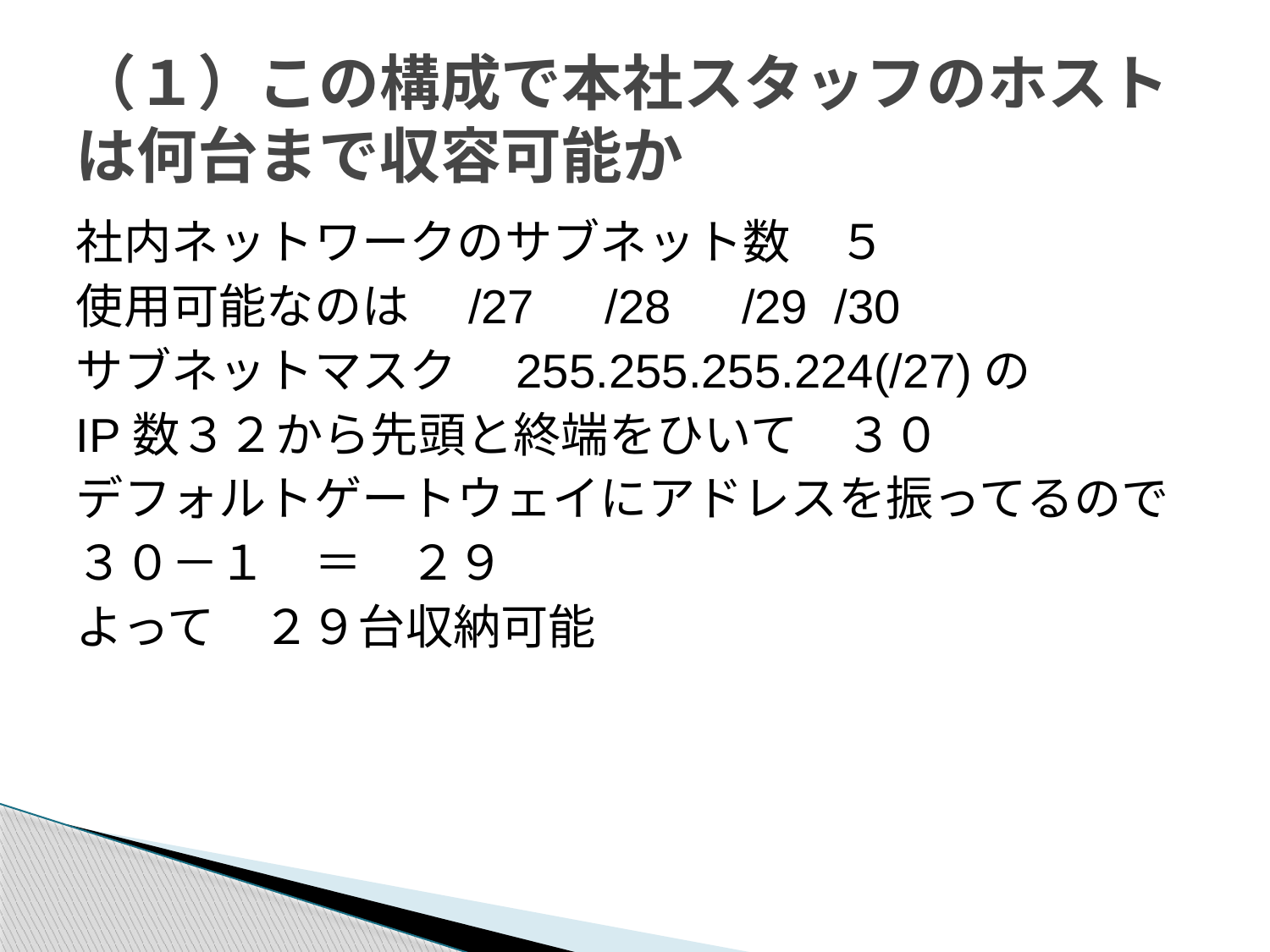

# （１）この構成で本社スタッフのホストは何台まで収容可能か
社内ネットワークのサブネット数　５
使用可能なのは　/27　/28　/29  /30
サブネットマスク　255.255.255.224(/27)の
IP数３２から先頭と終端をひいて　３０
デフォルトゲートウェイにアドレスを振ってるので
３０－１　＝　２９
よって　２９台収納可能